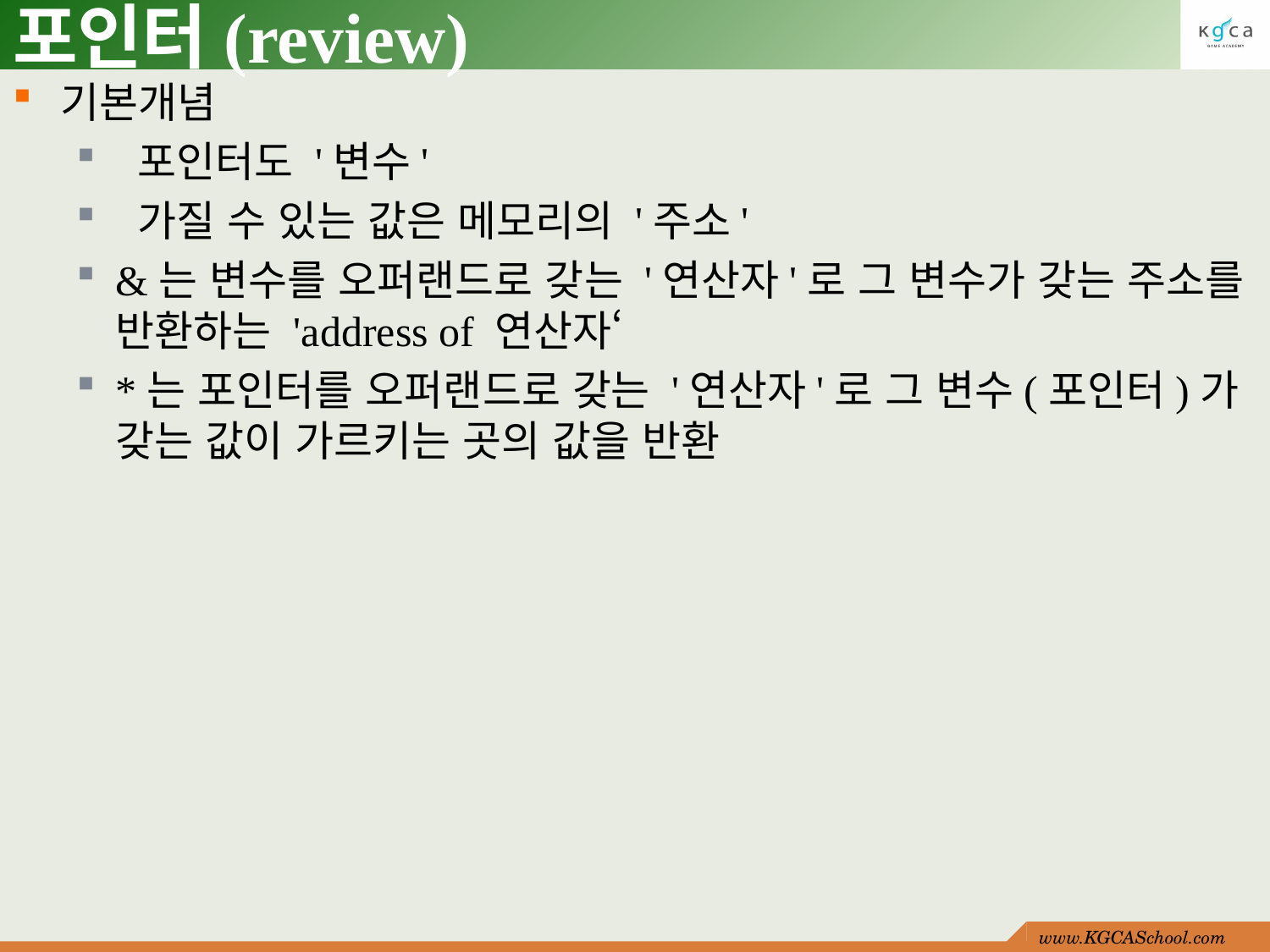

# 포인터(review)
기본개념
 포인터도 '변수'
 가질 수 있는 값은 메모리의 '주소'
&는 변수를 오퍼랜드로 갖는 '연산자'로 그 변수가 갖는 주소를 반환하는 'address of 연산자‘
*는 포인터를 오퍼랜드로 갖는 '연산자'로 그 변수(포인터)가 갖는 값이 가르키는 곳의 값을 반환